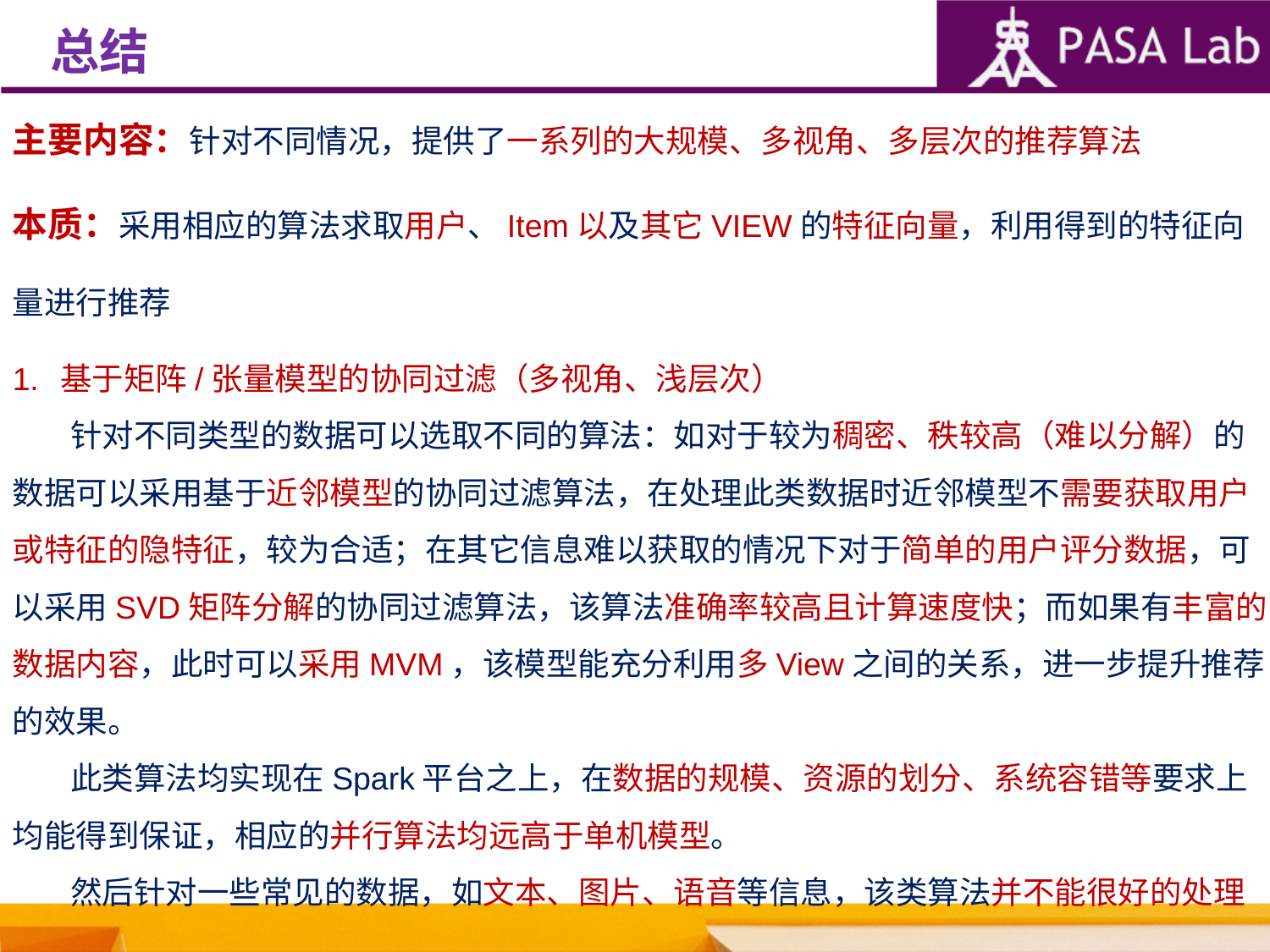

总结
主要内容：针对不同情况，提供了一系列的大规模、多视角、多层次的推荐算法
本质：采用相应的算法求取用户、Item以及其它VIEW的特征向量，利用得到的特征向量进行推荐
基于矩阵/张量模型的协同过滤（多视角、浅层次）
       针对不同类型的数据可以选取不同的算法：如对于较为稠密、秩较高（难以分解）的数据可以采用基于近邻模型的协同过滤算法，在处理此类数据时近邻模型不需要获取用户或特征的隐特征，较为合适；在其它信息难以获取的情况下对于简单的用户评分数据，可以采用SVD矩阵分解的协同过滤算法，该算法准确率较高且计算速度快；而如果有丰富的数据内容，此时可以采用MVM，该模型能充分利用多View之间的关系，进一步提升推荐的效果。
       此类算法均实现在Spark平台之上，在数据的规模、资源的划分、系统容错等要求上均能得到保证，相应的并行算法均远高于单机模型。
       然后针对一些常见的数据，如文本、图片、语音等信息，该类算法并不能很好的处理